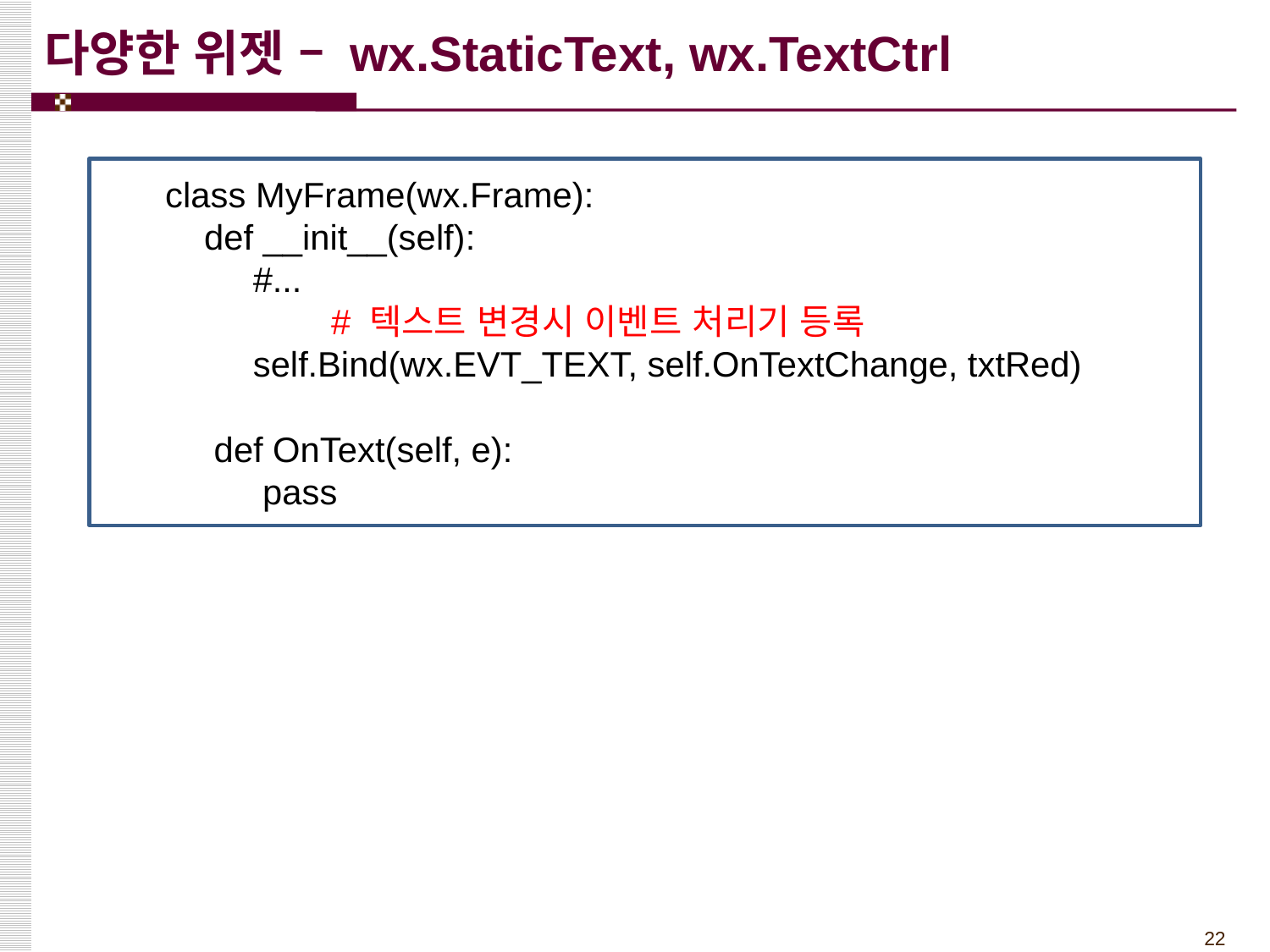

# 다양한 위젯 – wx.StaticText, wx.TextCtrl
class MyFrame(wx.Frame):
    def __init__(self):
         #...
	    # 텍스트 변경시 이벤트 처리기 등록
         self.Bind(wx.EVT_TEXT, self.OnTextChange, txtRed)

     def OnText(self, e):
          pass